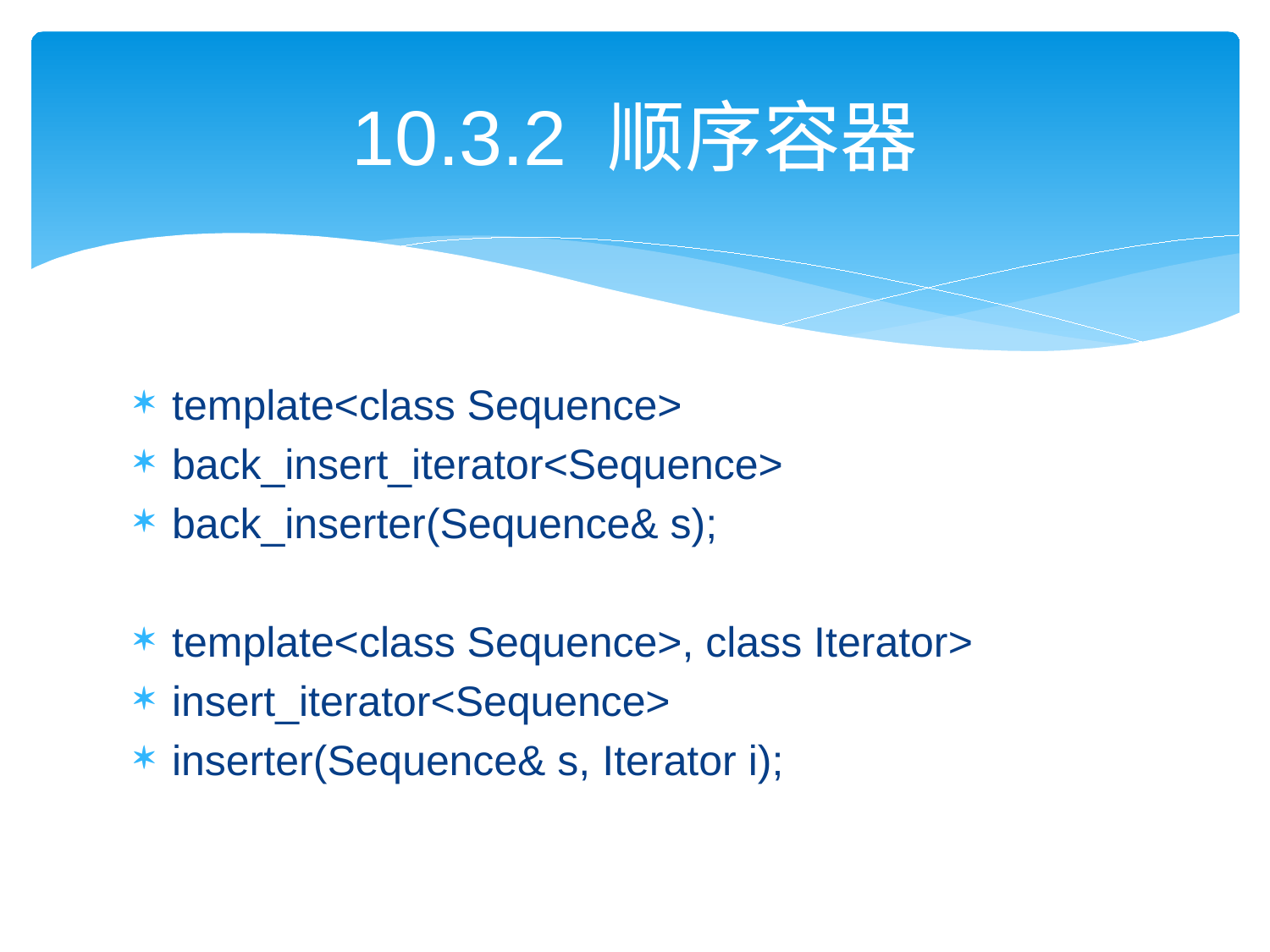

# 10.3.2 顺序容器
template<class Sequence>
back_insert_iterator<Sequence>
back_inserter(Sequence& s);

template<class Sequence>, class Iterator>
insert_iterator<Sequence>
inserter(Sequence& s, Iterator i);